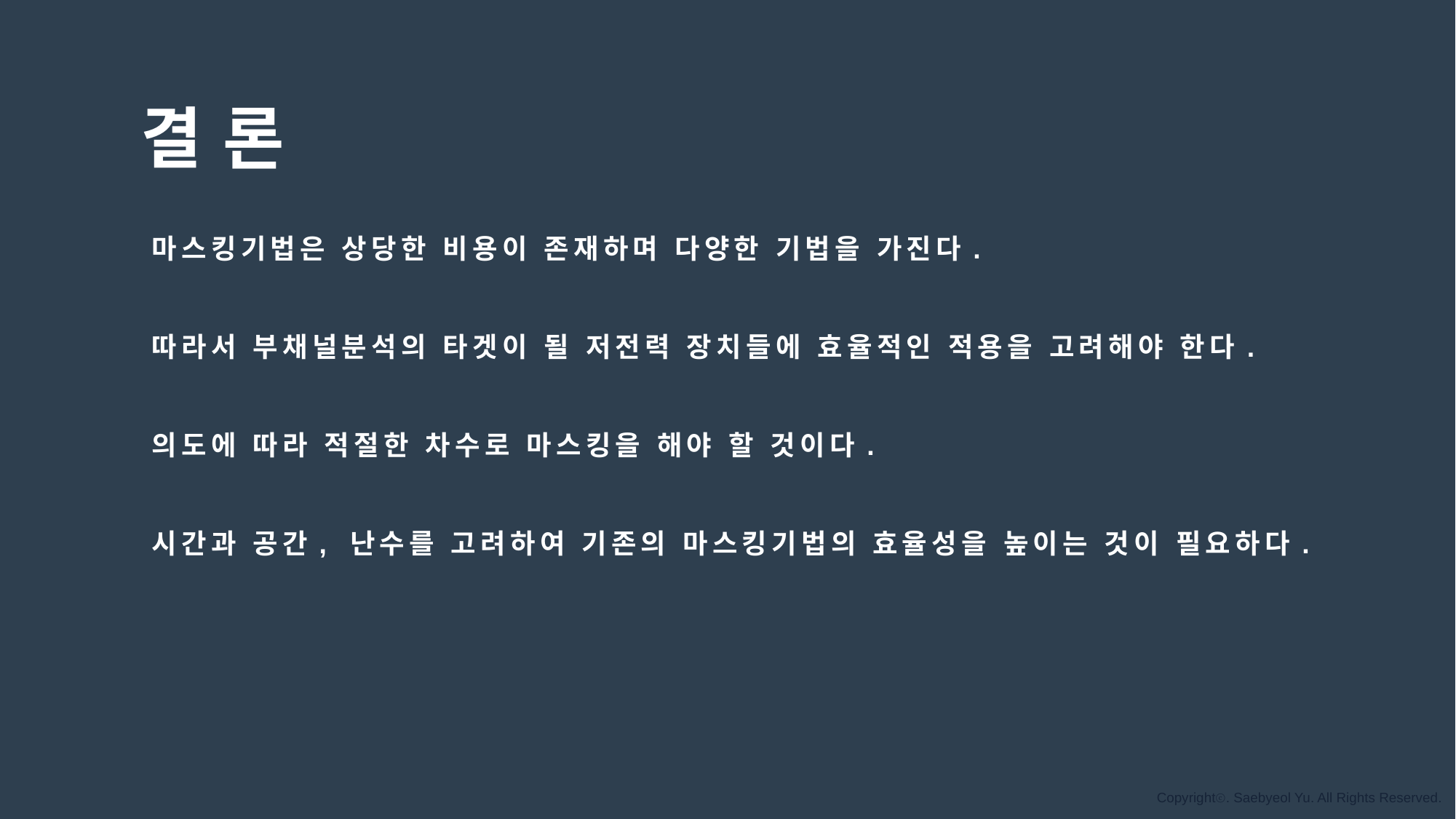

결론
마스킹기법은 상당한 비용이 존재하며 다양한 기법을 가진다.

따라서 부채널분석의 타겟이 될 저전력 장치들에 효율적인 적용을 고려해야 한다.

의도에 따라 적절한 차수로 마스킹을 해야 할 것이다.

시간과 공간, 난수를 고려하여 기존의 마스킹기법의 효율성을 높이는 것이 필요하다.